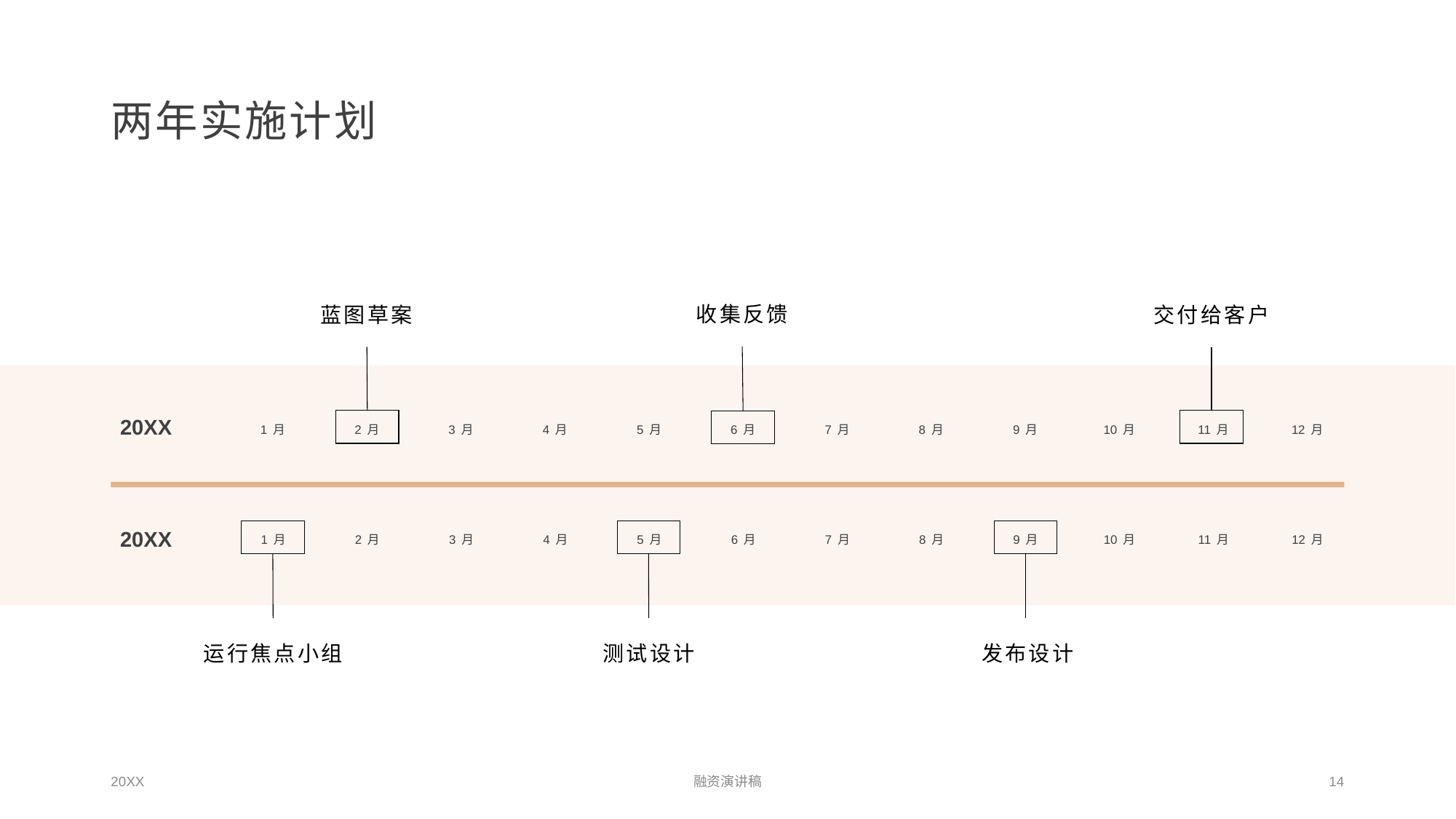

# 两年实施计划
收集反馈
蓝图草案
交付给客户
20XX

1 月
2 月
3 月
4 月
5 月
6 月
7 月
8 月
9 月
10 月
11 月
12 月
20XX

1 月
2 月
3 月
4 月
5 月
6 月
7 月
8 月
9 月
10 月
11 月
12 月
运行焦点小组
测试设计
发布设计
20XX
融资演讲稿
14